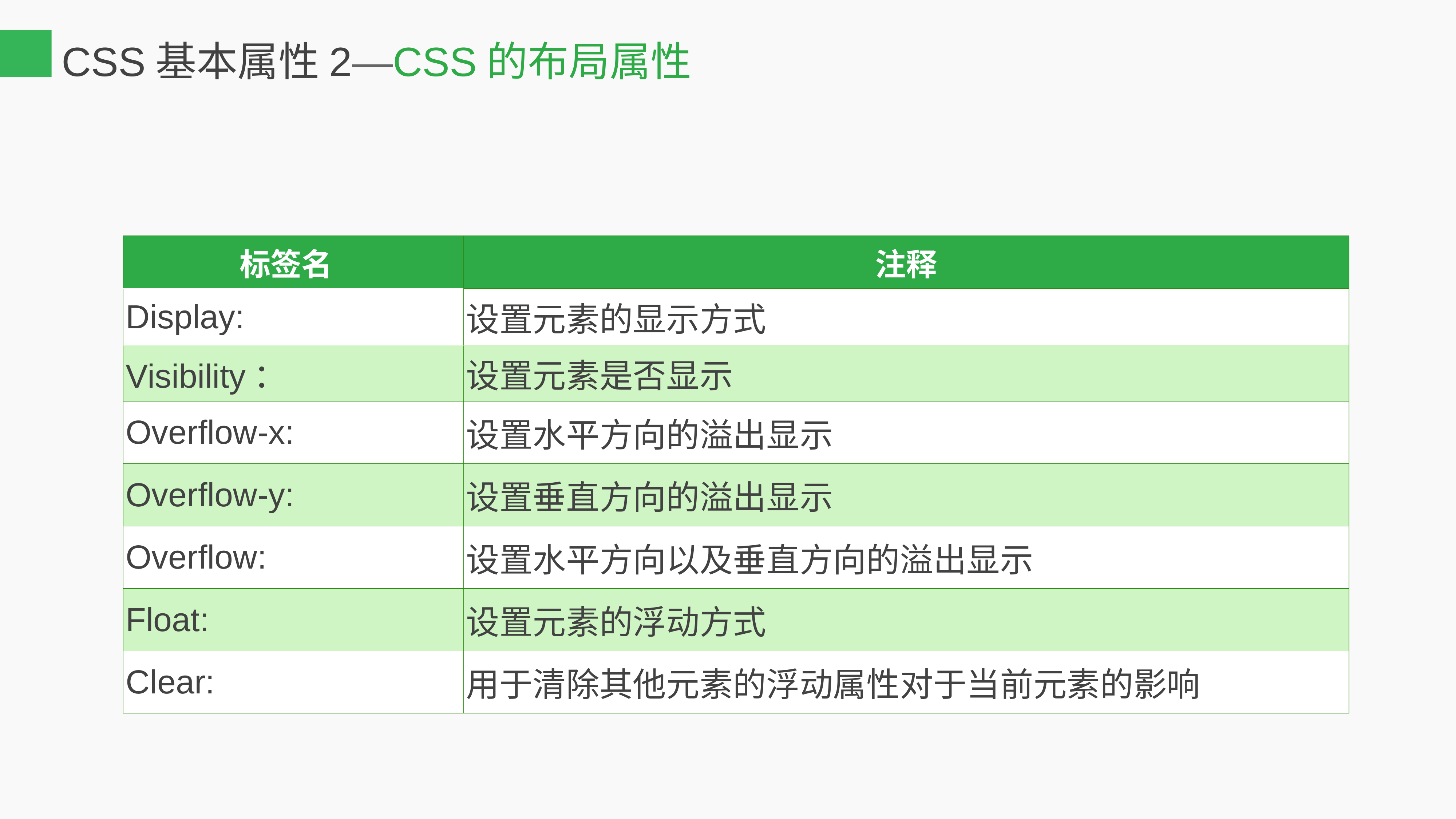

# CSS基本属性2—CSS的布局属性
| 标签名 | 注释 |
| --- | --- |
| Display: | 设置元素的显示方式 |
| Visibility： | 设置元素是否显示 |
| Overflow-x: | 设置水平方向的溢出显示 |
| Overflow-y: | 设置垂直方向的溢出显示 |
| Overflow: | 设置水平方向以及垂直方向的溢出显示 |
| Float: | 设置元素的浮动方式 |
| Clear: | 用于清除其他元素的浮动属性对于当前元素的影响 |